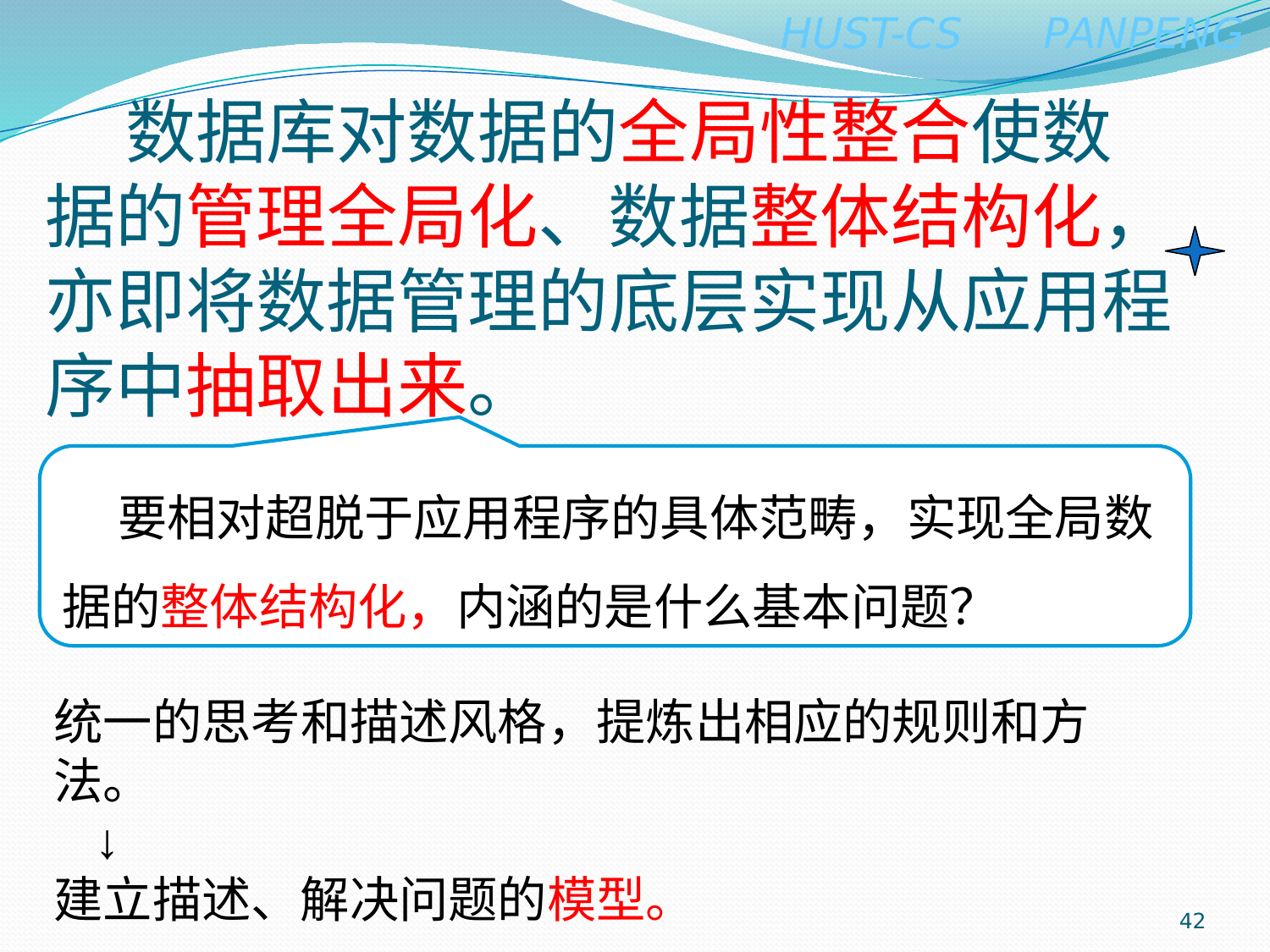

# 数据库对数据的全局性整合使数据的管理全局化、数据整体结构化，亦即将数据管理的底层实现从应用程序中抽取出来。

    要相对超脱于应用程序的具体范畴，实现全局数据的整体结构化，内涵的是什么基本问题？
统一的思考和描述风格，提炼出相应的规则和方法。
   ↓
建立描述、解决问题的模型。
42